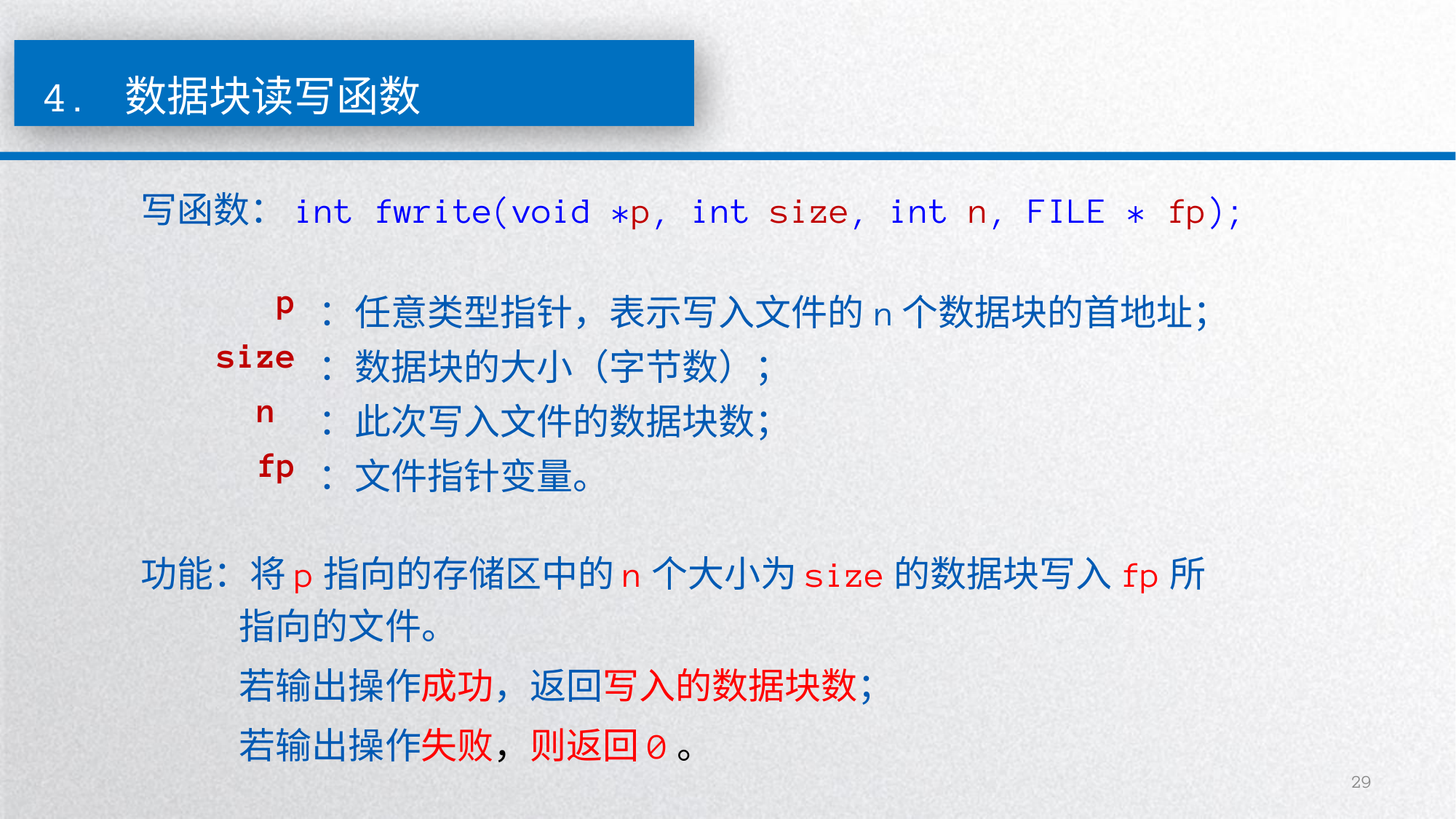

4. 数据块读写函数
写函数：int fwrite(void *p, int size, int n, FILE * fp);

功能：将p指向的存储区中的n个大小为size的数据块写入fp所
           指向的文件。
           若输出操作成功，返回写入的数据块数；
           若输出操作失败，则返回0。
| p | ：任意类型指针，表示写入文件的n个数据块的首地址； |
| --- | --- |
| size | ：数据块的大小（字节数）； |
| n | ：此次写入文件的数据块数； |
| fp | ：文件指针变量。 |
29